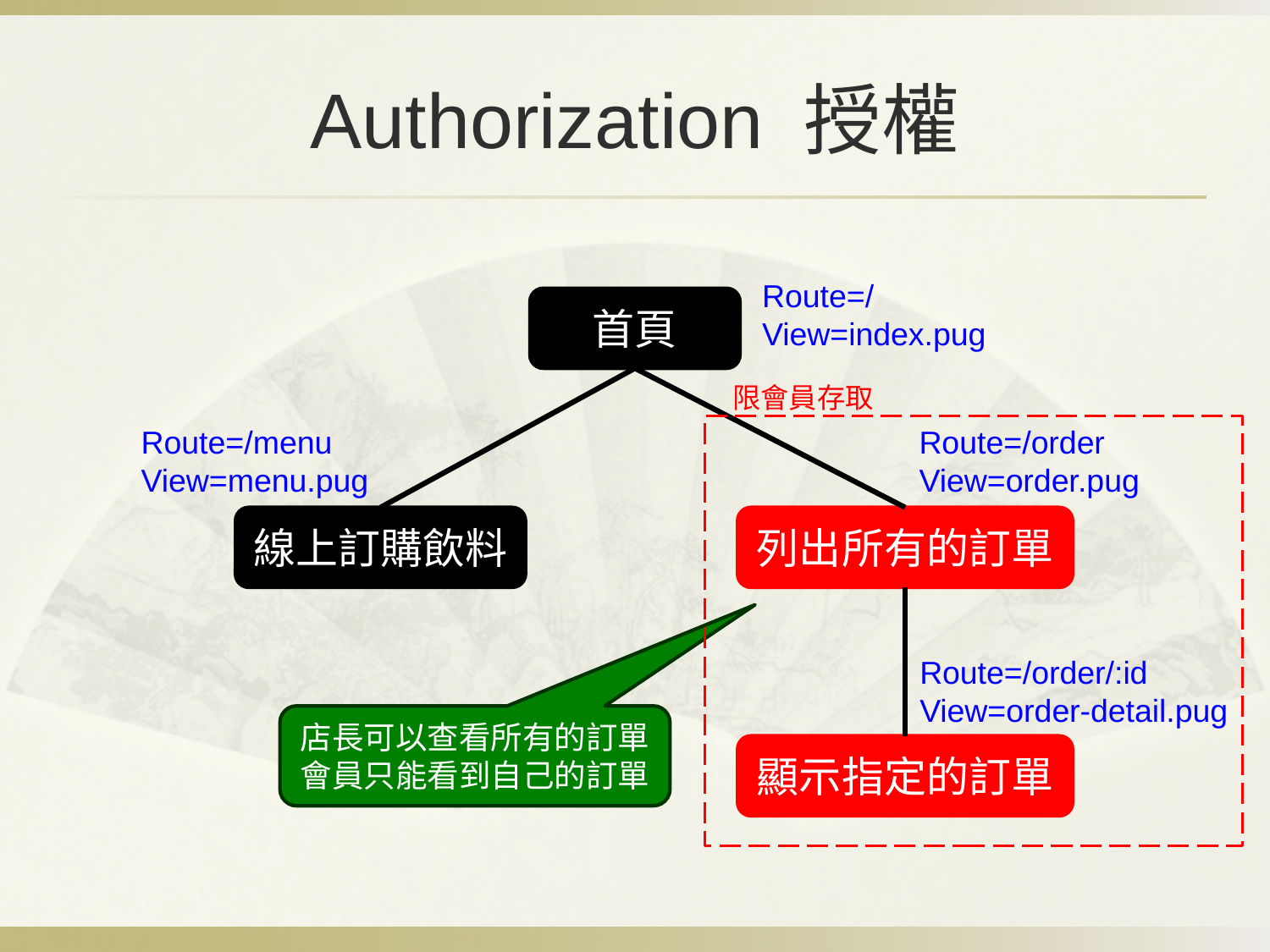

# Authorization 授權
Route=/
View=index.pug
首頁
限會員存取
Route=/menu
View=menu.pug

Route=/order
View=order.pug
線上訂購飲料
列出所有的訂單
Route=/order/:id
View=order-detail.pug
店長可以查看所有的訂單
會員只能看到自己的訂單
顯示指定的訂單